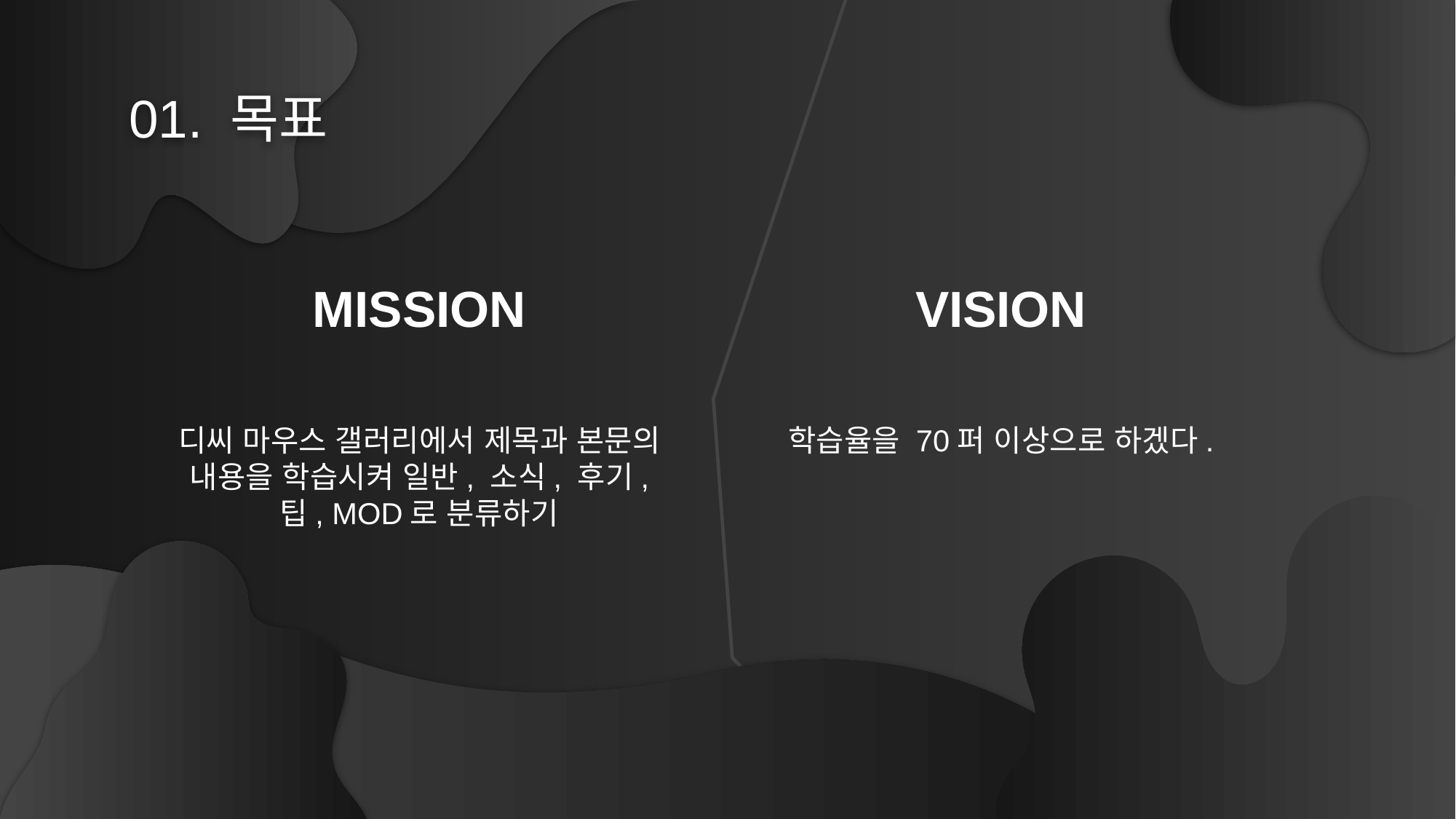

# 01. 목표
MISSION
VISION
학습율을 70퍼 이상으로 하겠다.
디씨 마우스 갤러리에서 제목과 본문의 내용을 학습시켜 일반, 소식, 후기, 팁, MOD로 분류하기